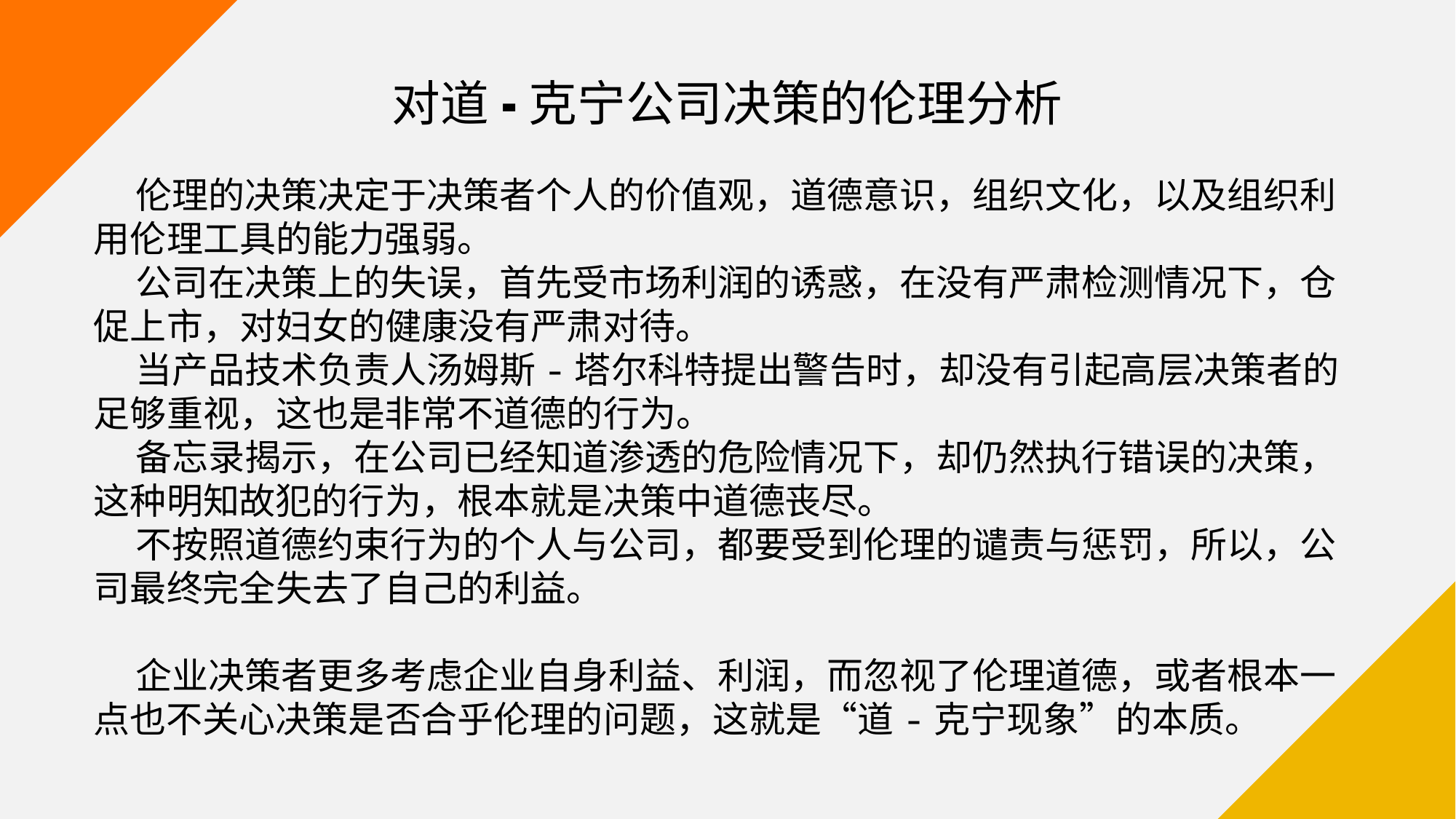

# 对道-克宁公司决策的伦理分析
    伦理的决策决定于决策者个人的价值观，道德意识，组织文化，以及组织利用伦理工具的能力强弱。
    公司在决策上的失误，首先受市场利润的诱惑，在没有严肃检测情况下，仓促上市，对妇女的健康没有严肃对待。
    当产品技术负责人汤姆斯-塔尔科特提出警告时，却没有引起高层决策者的足够重视，这也是非常不道德的行为。
    备忘录揭示，在公司已经知道渗透的危险情况下，却仍然执行错误的决策，这种明知故犯的行为，根本就是决策中道德丧尽。
    不按照道德约束行为的个人与公司，都要受到伦理的谴责与惩罚，所以，公司最终完全失去了自己的利益。

    企业决策者更多考虑企业自身利益、利润，而忽视了伦理道德，或者根本一点也不关心决策是否合乎伦理的问题，这就是“道-克宁现象”的本质。